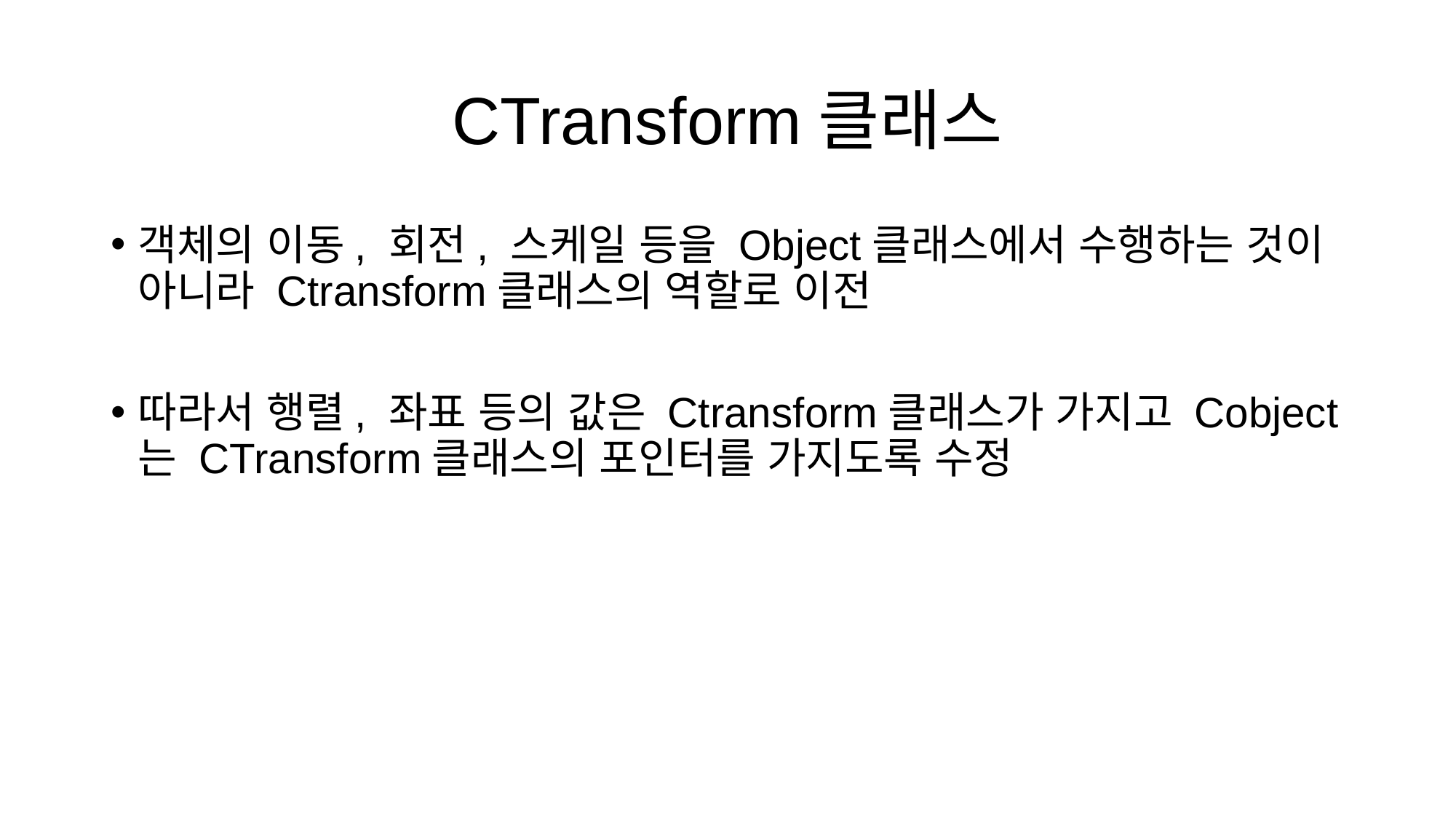

# CTransform클래스
객체의 이동, 회전, 스케일 등을 Object클래스에서 수행하는 것이 아니라 Ctransform클래스의 역할로 이전

따라서 행렬, 좌표 등의 값은 Ctransform클래스가 가지고 Cobject는 CTransform클래스의 포인터를 가지도록 수정